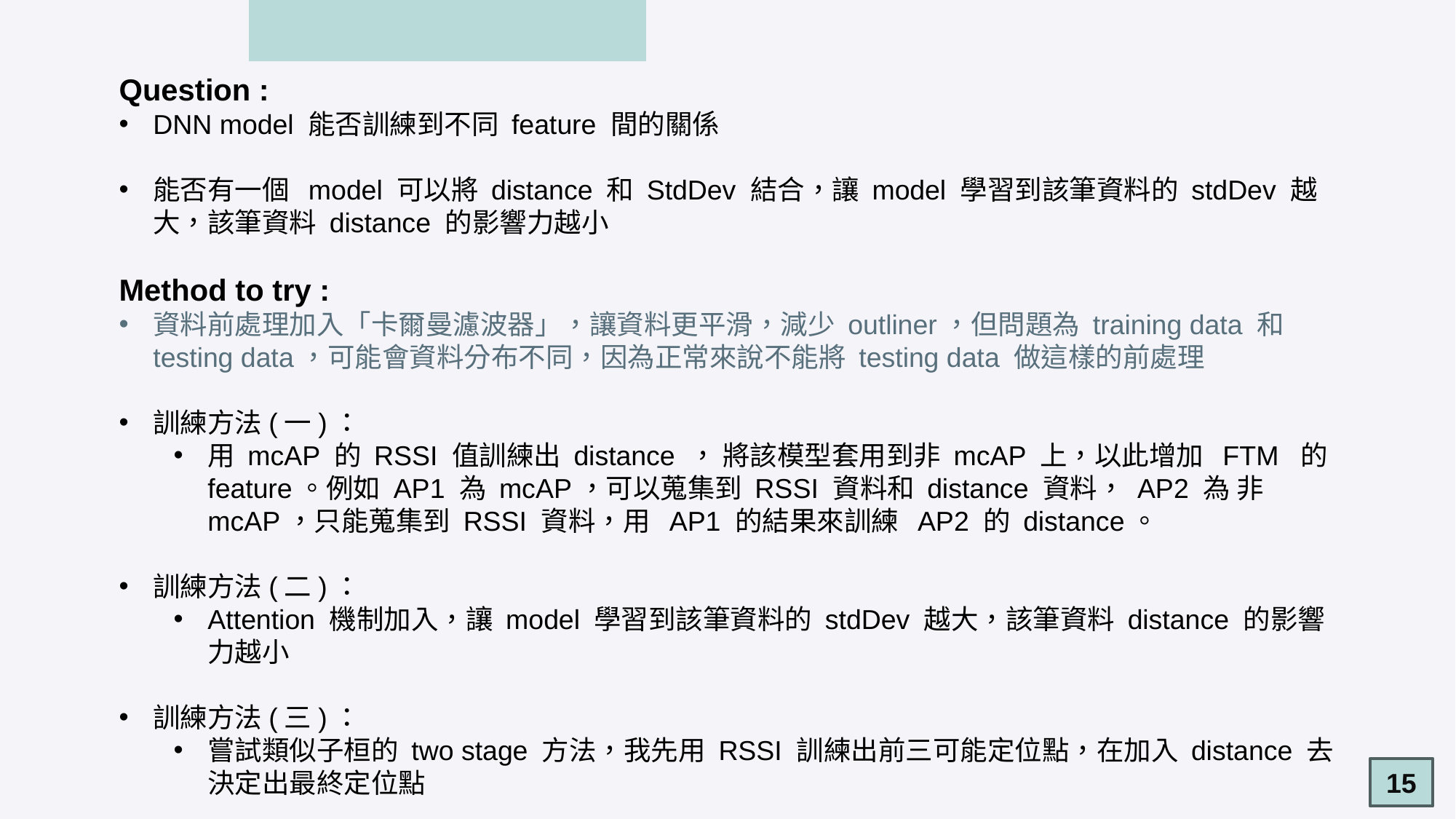

Question :
DNN model 能否訓練到不同 feature 間的關係

能否有一個  model 可以將 distance 和 StdDev 結合，讓 model 學習到該筆資料的 stdDev 越大，該筆資料 distance 的影響力越小

Method to try :
資料前處理加入「卡爾曼濾波器」，讓資料更平滑，減少 outliner，但問題為 training data 和 testing data，可能會資料分布不同，因為正常來說不能將 testing data 做這樣的前處理

訓練方法(一)：
用 mcAP 的 RSSI 值訓練出 distance ， 將該模型套用到非 mcAP 上，以此增加  FTM  的 feature。例如 AP1 為 mcAP，可以蒐集到 RSSI 資料和 distance 資料， AP2 為 非mcAP，只能蒐集到 RSSI 資料，用  AP1 的結果來訓練  AP2 的 distance。

訓練方法(二)：
Attention 機制加入，讓 model 學習到該筆資料的 stdDev 越大，該筆資料 distance 的影響力越小

訓練方法(三)：
嘗試類似子桓的 two stage 方法，我先用 RSSI 訓練出前三可能定位點，在加入 distance 去決定出最終定位點
15